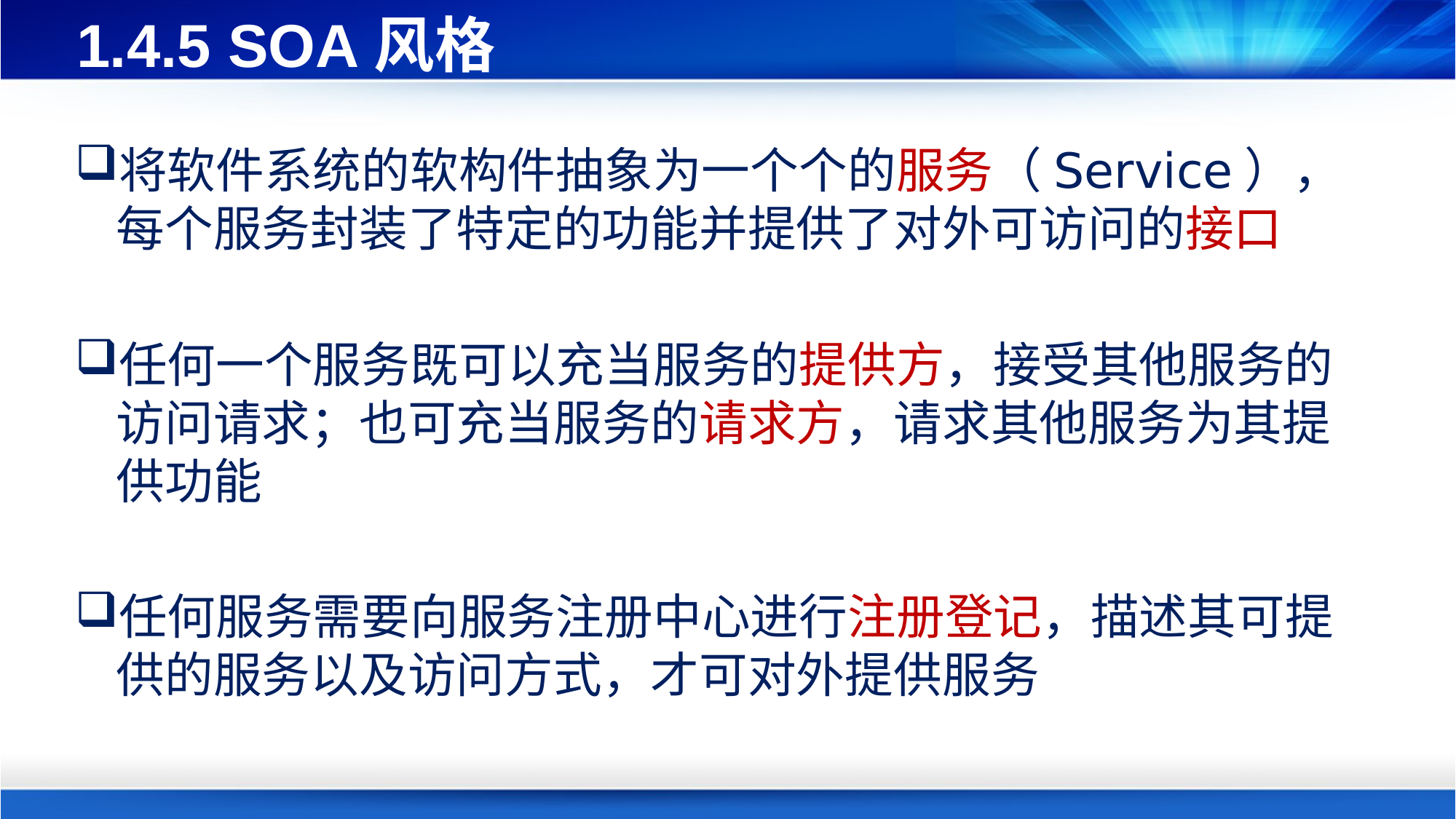

# 1.4.5 SOA风格
将软件系统的软构件抽象为一个个的服务（Service），每个服务封装了特定的功能并提供了对外可访问的接口

任何一个服务既可以充当服务的提供方，接受其他服务的访问请求；也可充当服务的请求方，请求其他服务为其提供功能

任何服务需要向服务注册中心进行注册登记，描述其可提供的服务以及访问方式，才可对外提供服务